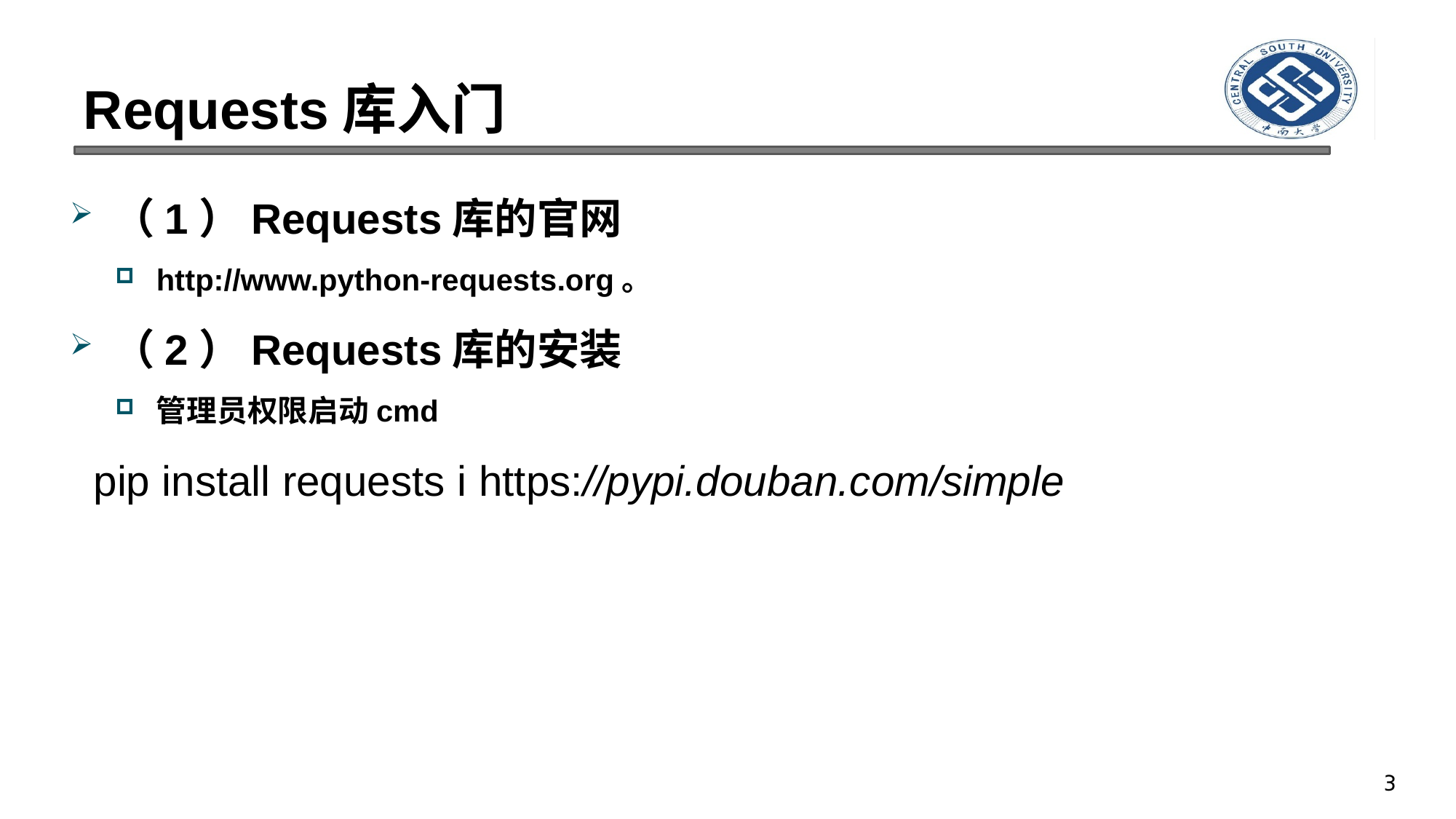

# Requests库入门
（1）Requests库的官网
http://www.python-requests.org。
（2）Requests库的安装
管理员权限启动cmd
  pip install requests ­i https://pypi.douban.com/simple
3